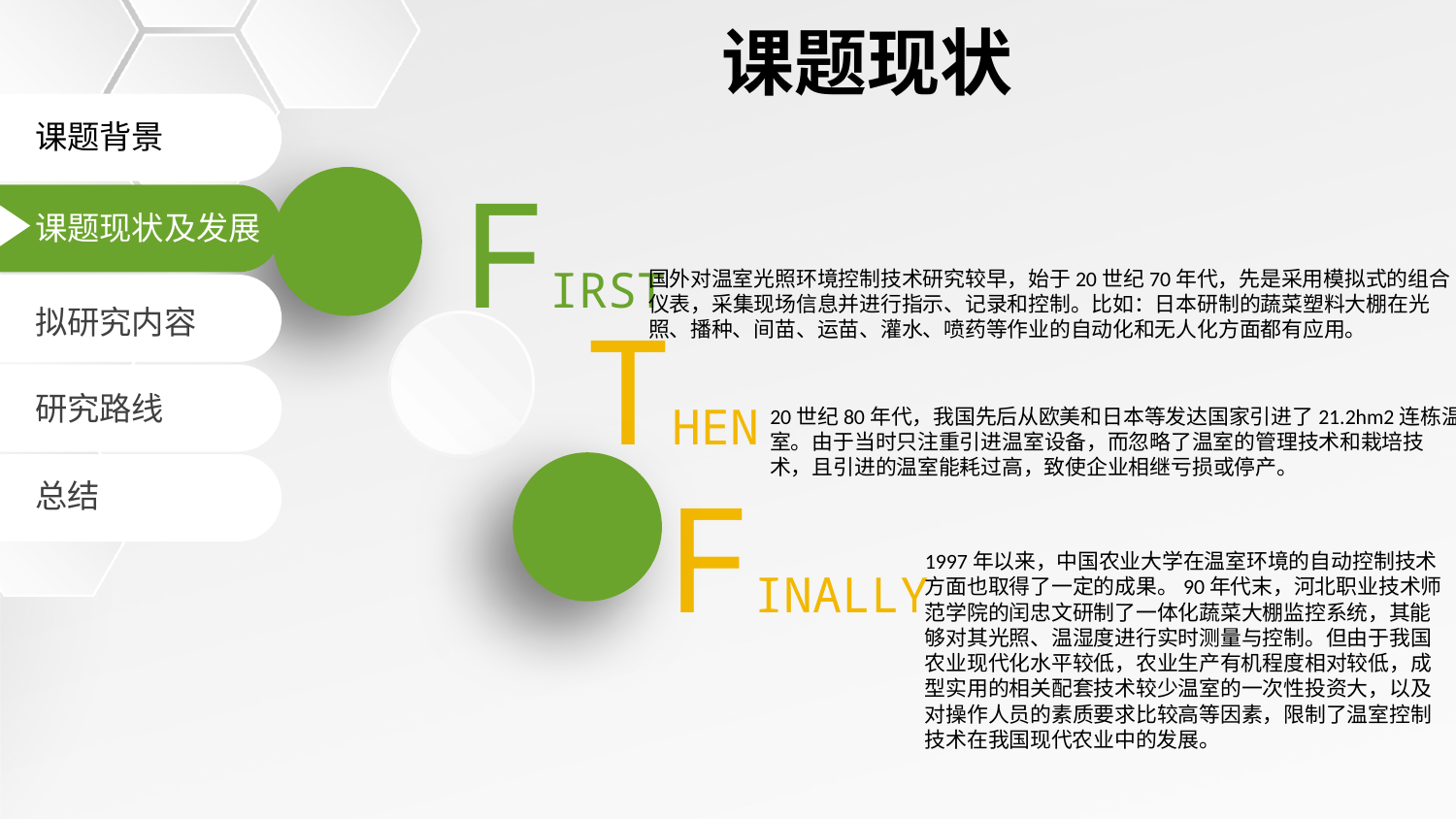

课题现状

课题背景
FIRST

课题现状及发展

国外对温室光照环境控制技术研究较早，始于20世纪70年代，先是采用模拟式的组合
仪表，采集现场信息并进行指示、记录和控制。比如：日本研制的蔬菜塑料大棚在光
照、播种、间苗、运苗、灌水、喷药等作业的自动化和无人化方面都有应用。

THEN
拟研究内容

研究路线
20世纪80年代，我国先后从欧美和日本等发达国家引进了21.2hm2连栋温
室。由于当时只注重引进温室设备，而忽略了温室的管理技术和栽培技
术，且引进的温室能耗过高，致使企业相继亏损或停产。

FINALLY
总结
1997年以来，中国农业大学在温室环境的自动控制技术
方面也取得了一定的成果。90年代末，河北职业技术师
范学院的闰忠文研制了一体化蔬菜大棚监控系统，其能
够对其光照、温湿度进行实时测量与控制。但由于我国
农业现代化水平较低，农业生产有机程度相对较低，成
型实用的相关配套技术较少温室的一次性投资大，以及
对操作人员的素质要求比较高等因素，限制了温室控制
技术在我国现代农业中的发展。
延时符